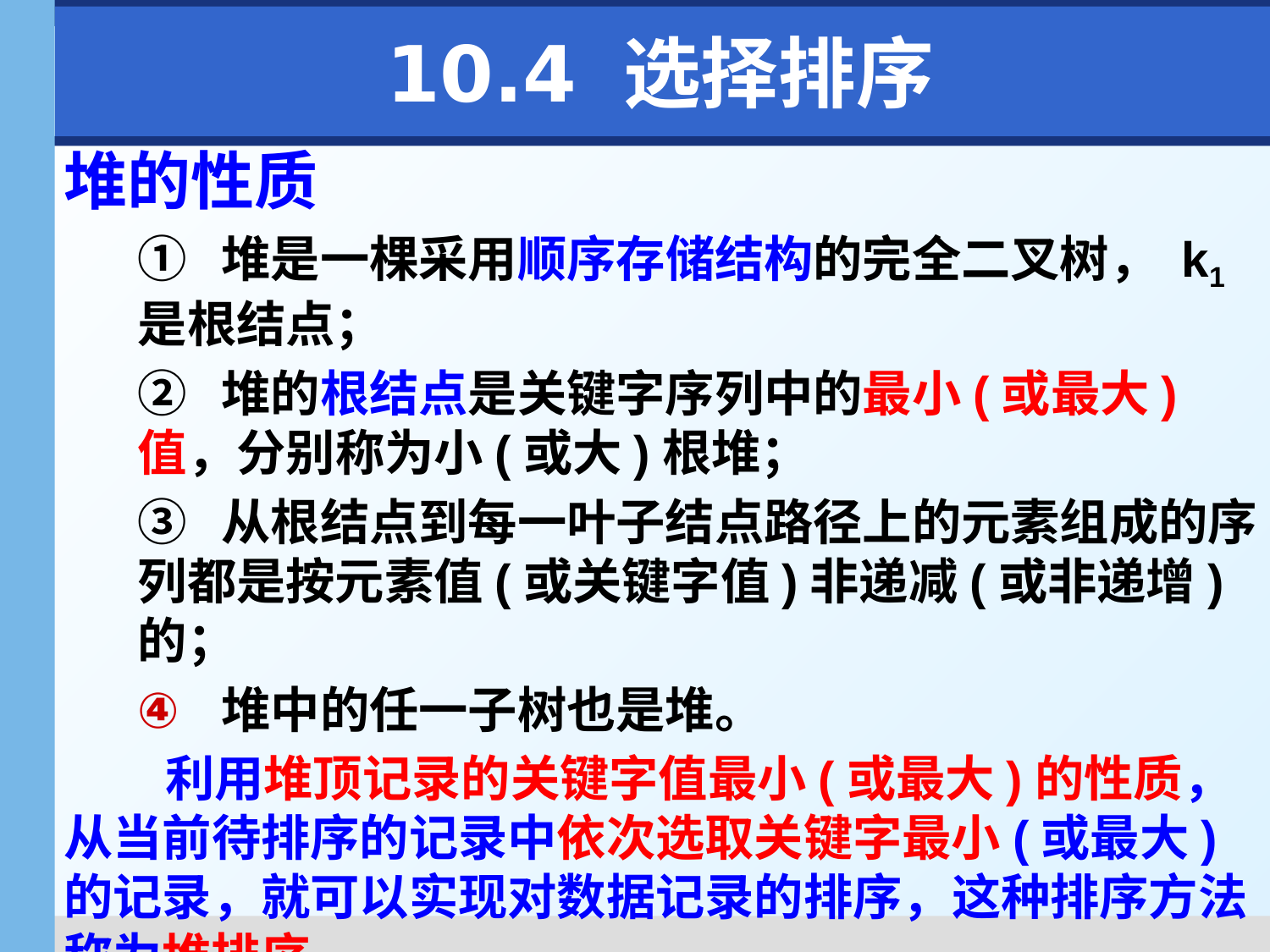

# 10.4 选择排序
堆的性质
①  堆是一棵采用顺序存储结构的完全二叉树， k1是根结点；
②  堆的根结点是关键字序列中的最小(或最大)值，分别称为小(或大)根堆；
③  从根结点到每一叶子结点路径上的元素组成的序列都是按元素值(或关键字值)非递减(或非递增)的；
  堆中的任一子树也是堆。
        利用堆顶记录的关键字值最小(或最大)的性质，从当前待排序的记录中依次选取关键字最小(或最大)的记录，就可以实现对数据记录的排序，这种排序方法称为堆排序。